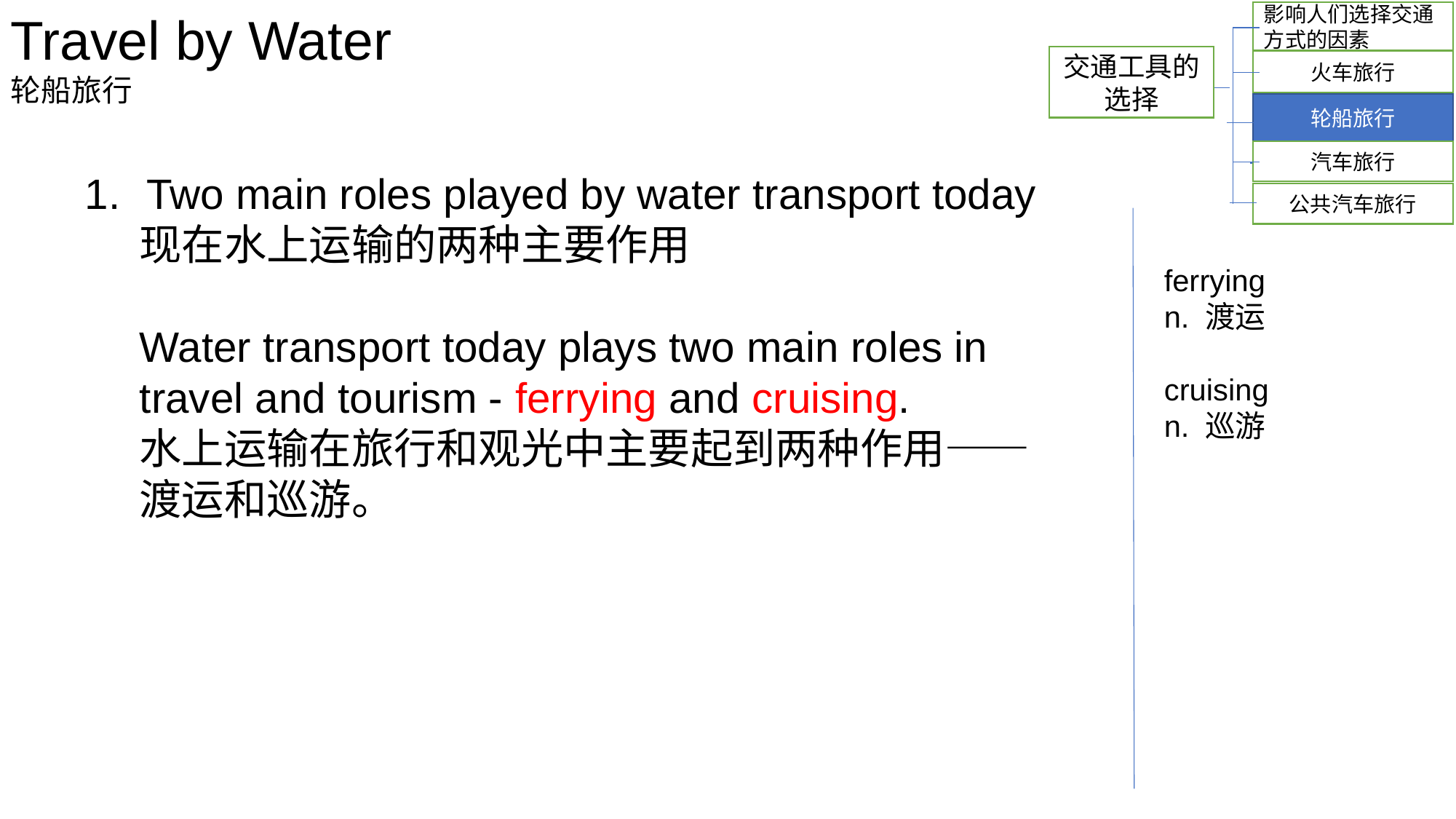

Travel by Water
轮船旅行
影响人们选择交通方式的因素
交通工具的选择
火车旅行
轮船旅行
汽车旅行
Two main roles played by water transport today
现在水上运输的两种主要作用

Water transport today plays two main roles in travel and tourism - ferrying and cruising.
水上运输在旅行和观光中主要起到两种作用——渡运和巡游。
公共汽车旅行
 ferrying
 n. 渡运

 cruising
 n. 巡游